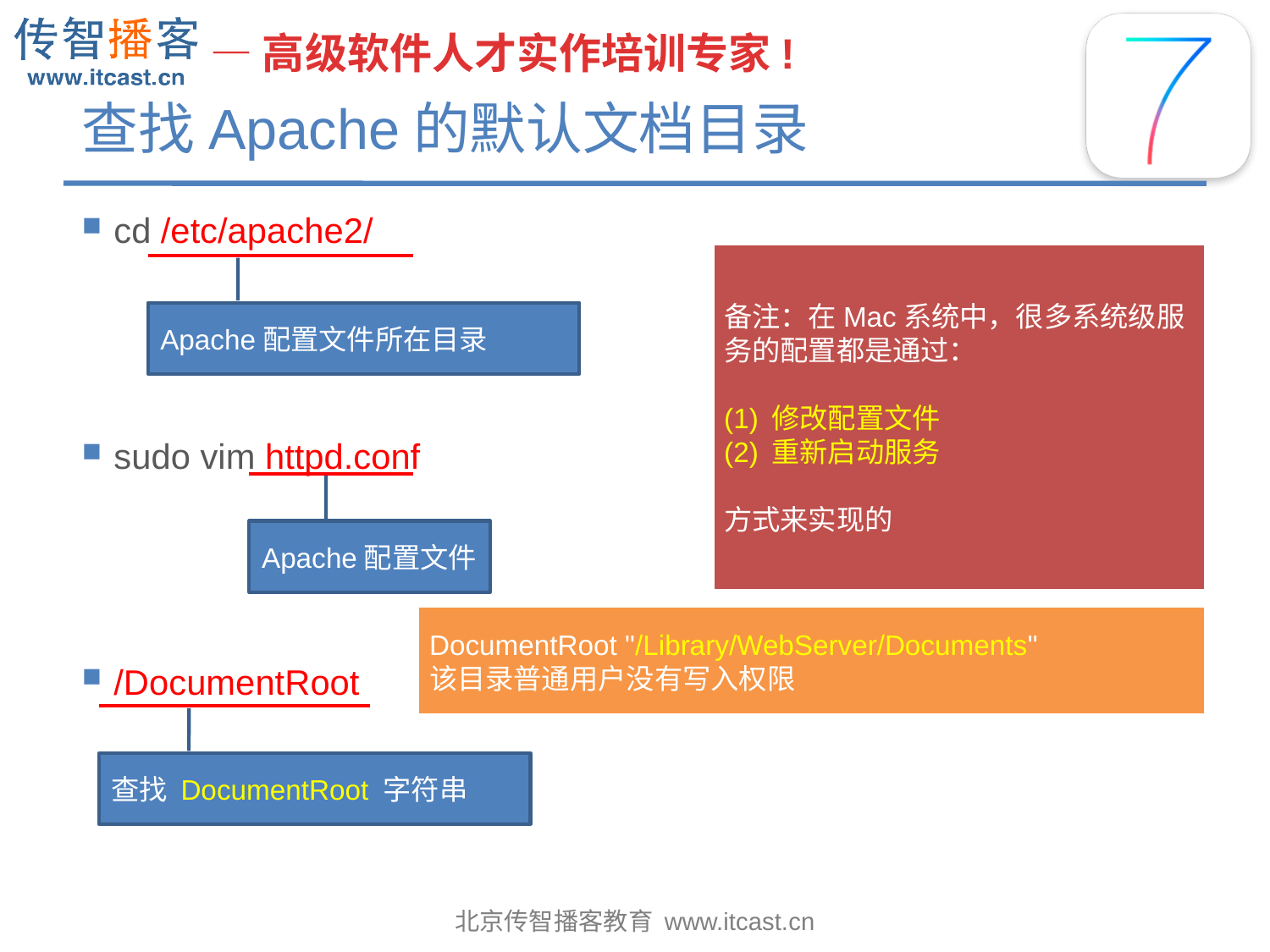

# 查找Apache的默认文档目录
cd /etc/apache2/

sudo vim httpd.conf

/DocumentRoot
备注：在Mac系统中，很多系统级服务的配置都是通过：

修改配置文件
重新启动服务

方式来实现的
Apache配置文件所在目录
Apache配置文件
DocumentRoot "/Library/WebServer/Documents"
该目录普通用户没有写入权限
查找 DocumentRoot 字符串